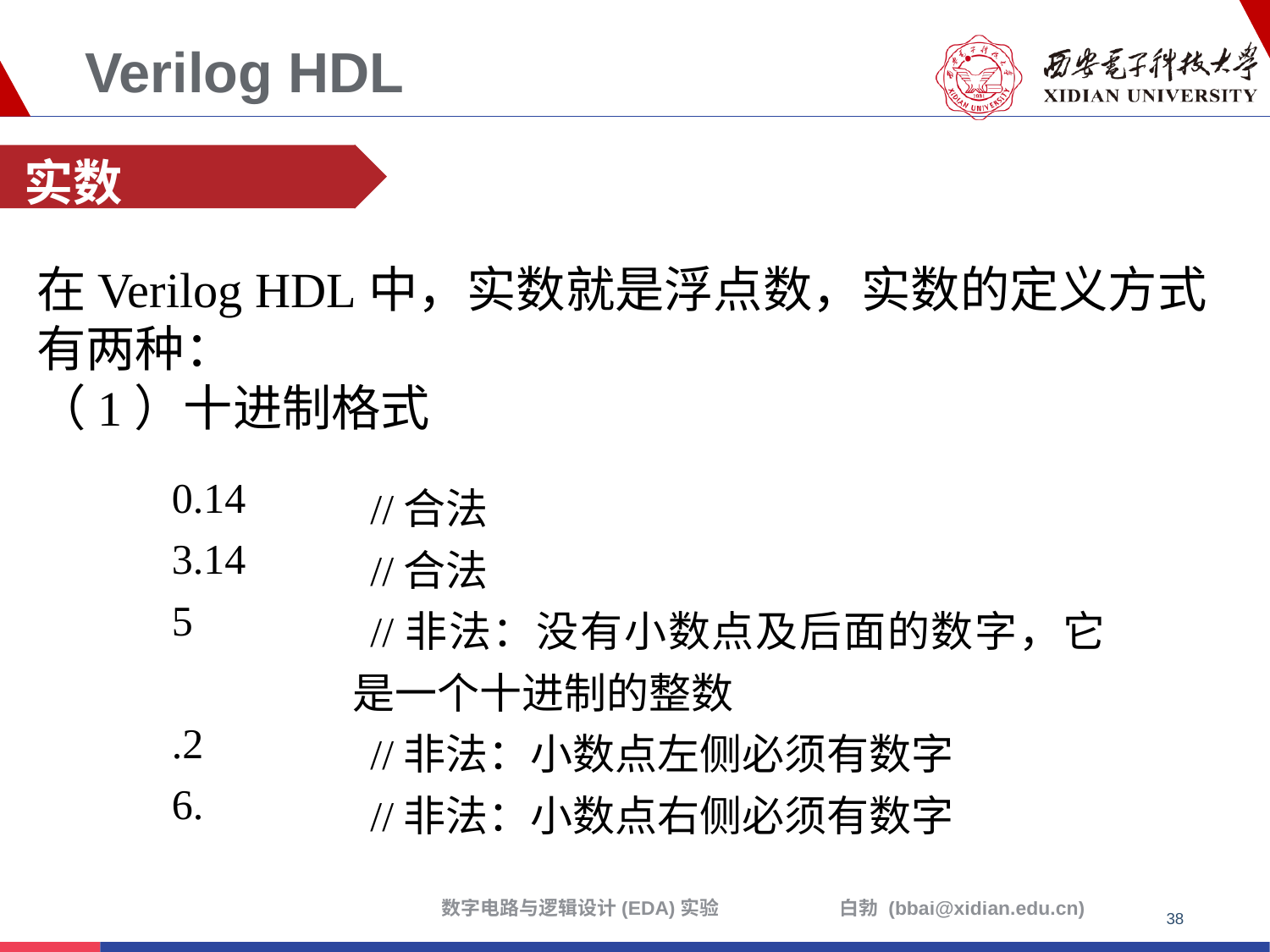

# Verilog HDL
实数
在Verilog HDL中，实数就是浮点数，实数的定义方式有两种：
（1）十进制格式

| 0.14 | //合法 |
| --- | --- |
| 3.14 | //合法 |
| 5 | //非法：没有小数点及后面的数字，它是一个十进制的整数 |
| .2 | //非法：小数点左侧必须有数字 |
| 6. | //非法：小数点右侧必须有数字 |
38